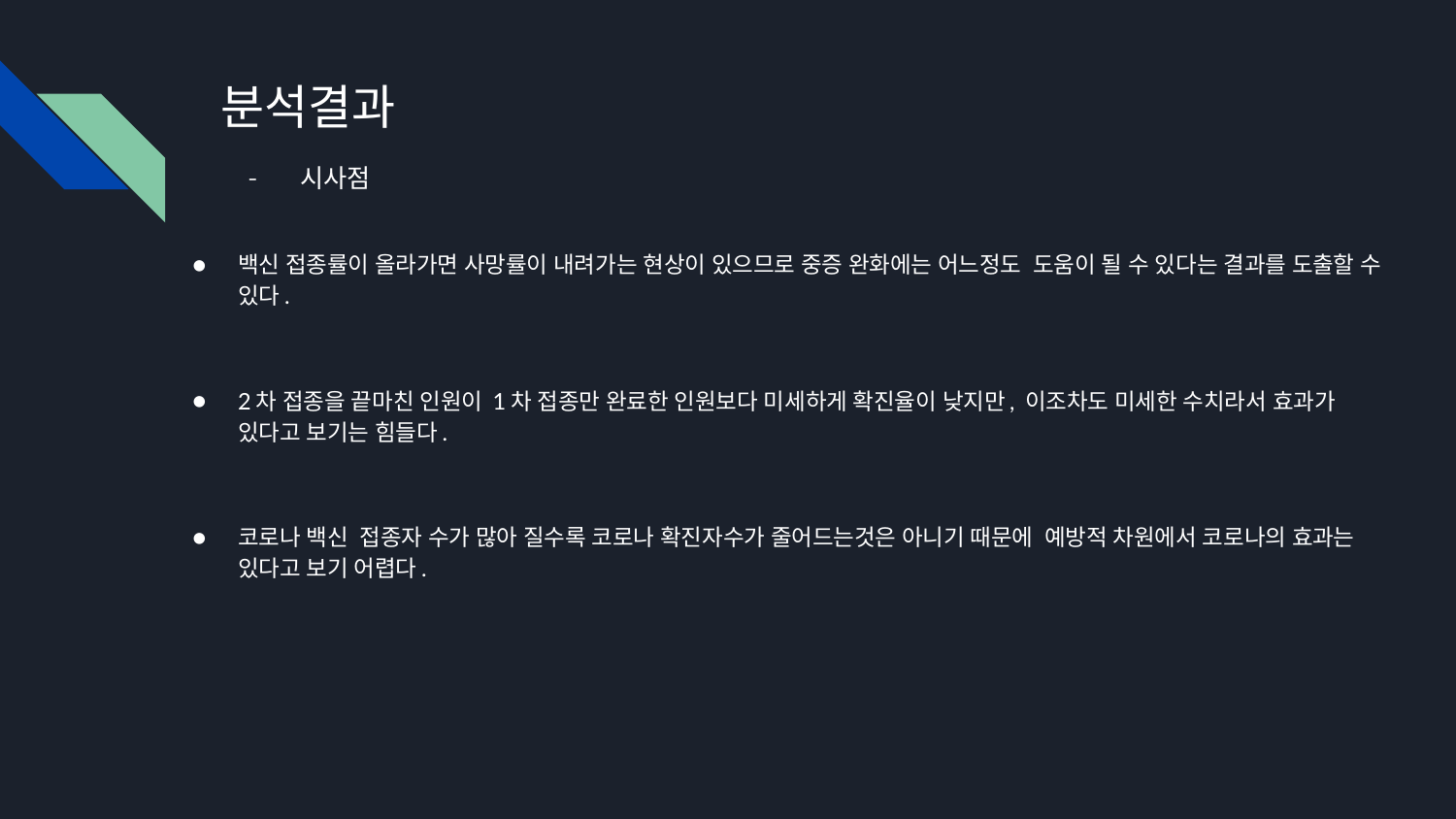

# 분석결과

시사점
백신 접종률이 올라가면 사망률이 내려가는 현상이 있으므로 중증 완화에는 어느정도  도움이 될 수 있다는 결과를 도출할 수 있다.

2차 접종을 끝마친 인원이 1차 접종만 완료한 인원보다 미세하게 확진율이 낮지만, 이조차도 미세한 수치라서 효과가 있다고 보기는 힘들다.

코로나 백신  접종자 수가 많아 질수록 코로나 확진자수가 줄어드는것은 아니기 때문에  예방적 차원에서 코로나의 효과는 있다고 보기 어렵다.